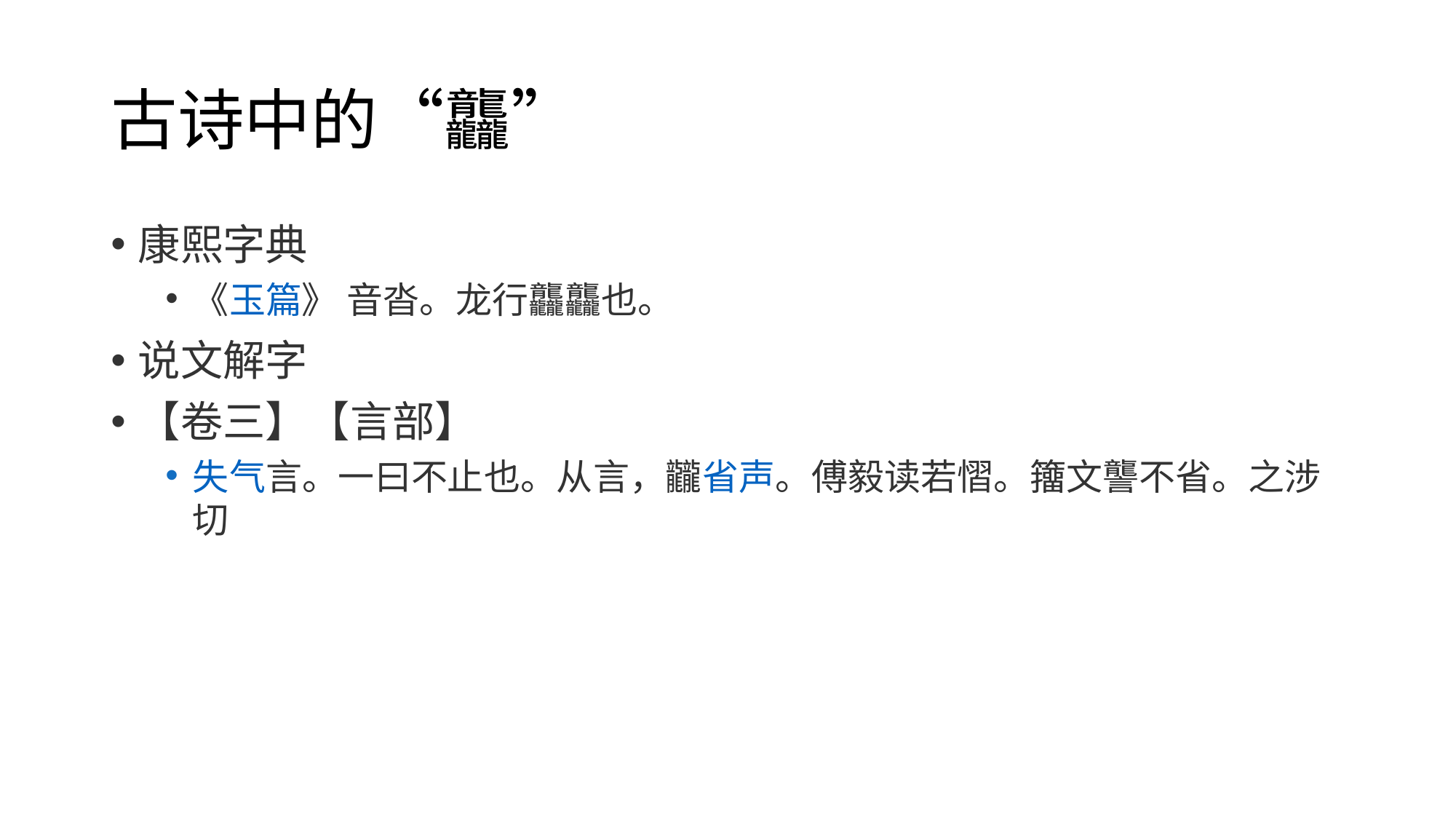

# 古诗中的“龘”
康熙字典
《玉篇》 音沓。龙行龘龘也。
说文解字
【卷三】【言部】
失气言。一曰不止也。从言，龖省声。傅毅读若慴。籒文讋不省。之涉切